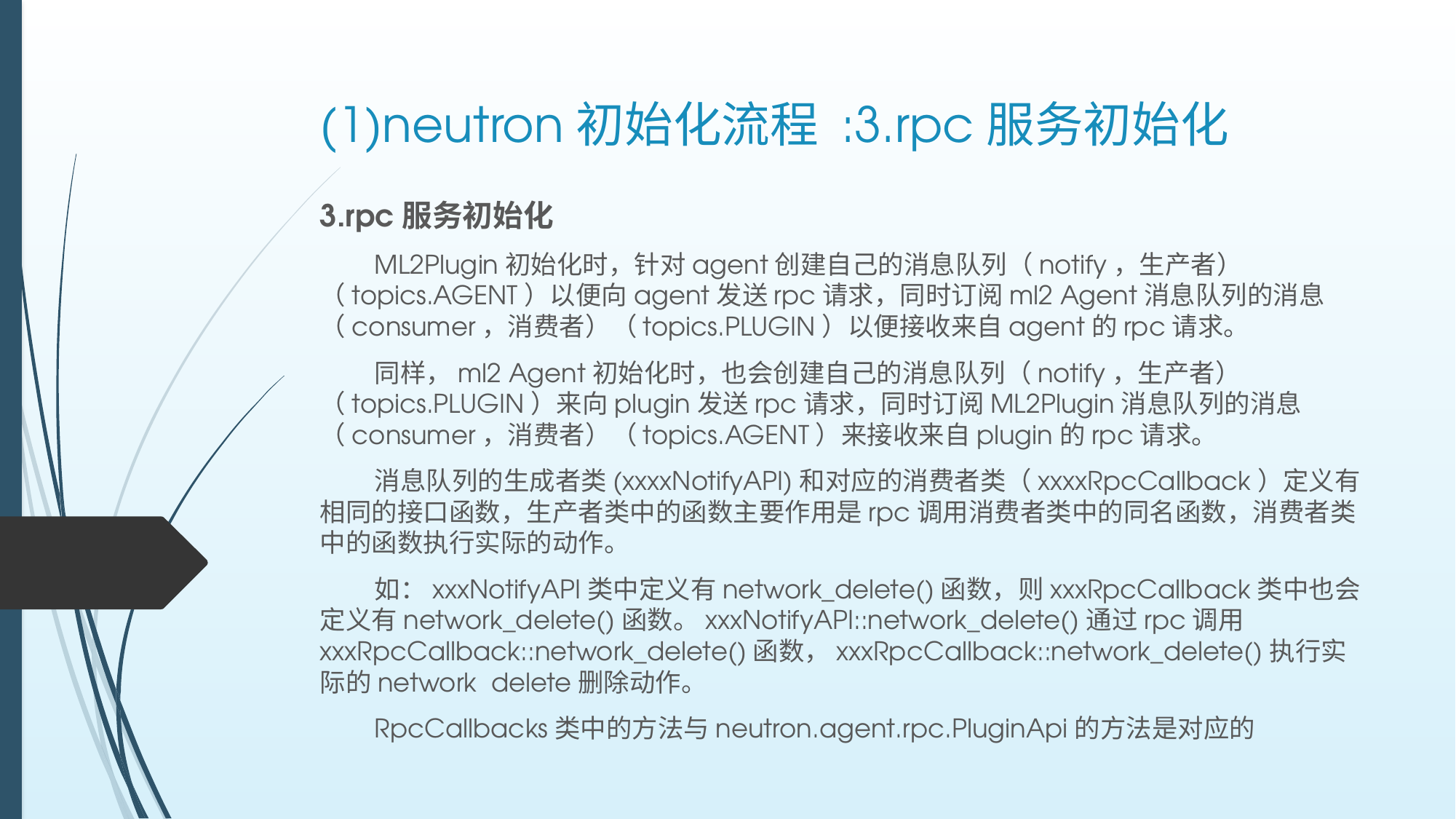

# (1)neutron初始化流程 :3.rpc服务初始化
3.rpc服务初始化
ML2Plugin初始化时，针对agent创建自己的消息队列（notify，生产者）（topics.AGENT）以便向agent发送rpc请求，同时订阅ml2 Agent消息队列的消息（consumer，消费者）（topics.PLUGIN）以便接收来自agent的rpc请求。
同样，ml2 Agent初始化时，也会创建自己的消息队列（notify，生产者）（topics.PLUGIN）来向plugin发送rpc请求，同时订阅ML2Plugin消息队列的消息（consumer，消费者）（topics.AGENT）来接收来自plugin的rpc请求。
消息队列的生成者类(xxxxNotifyAPI)和对应的消费者类（xxxxRpcCallback）定义有相同的接口函数，生产者类中的函数主要作用是rpc调用消费者类中的同名函数，消费者类中的函数执行实际的动作。
如：xxxNotifyAPI类中定义有network_delete()函数，则xxxRpcCallback类中也会定义有network_delete()函数。xxxNotifyAPI::network_delete()通过rpc调用xxxRpcCallback::network_delete()函数，xxxRpcCallback::network_delete()执行实际的network  delete删除动作。
RpcCallbacks类中的方法与neutron.agent.rpc.PluginApi的方法是对应的